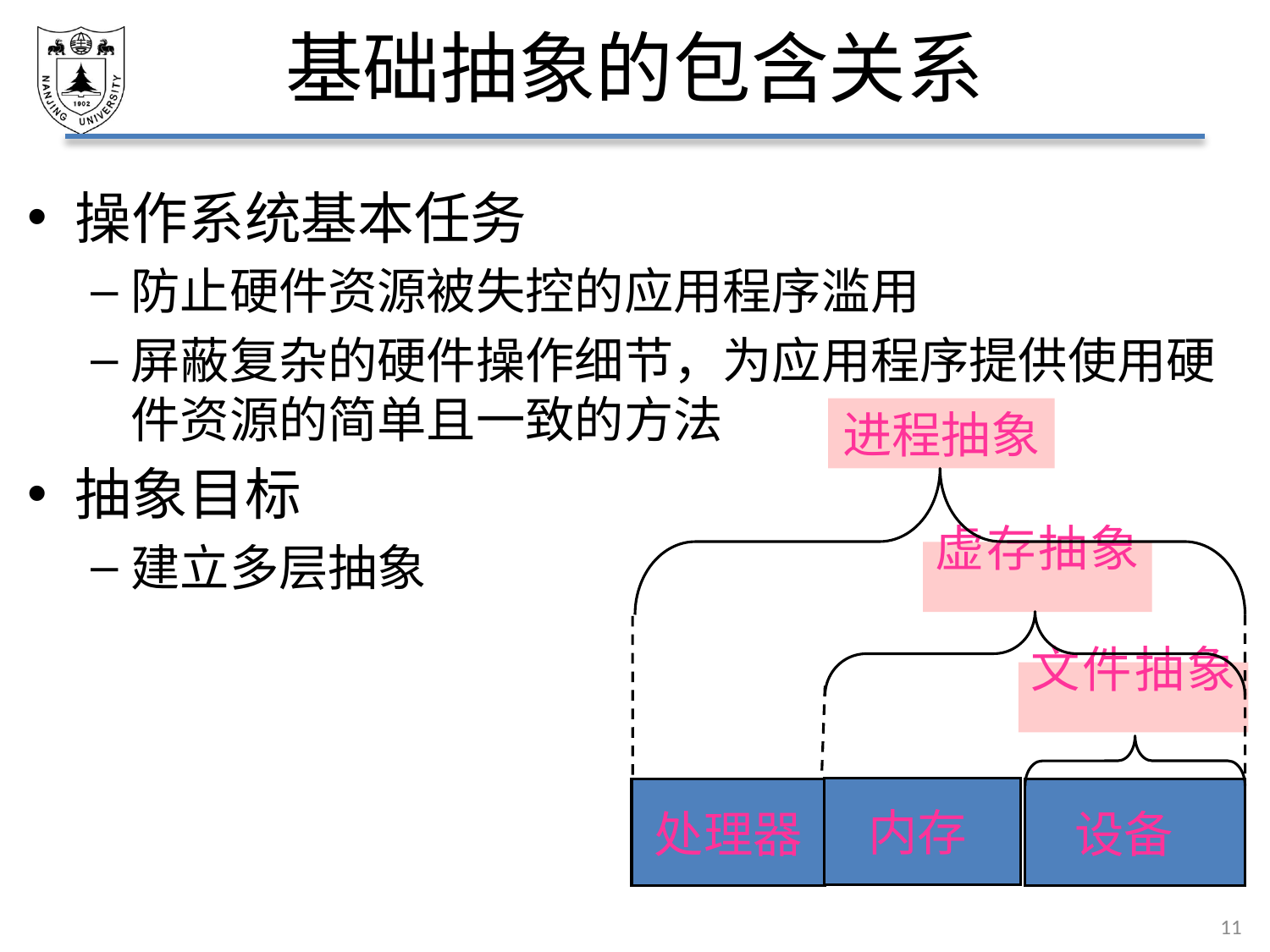

# 基础抽象的包含关系
操作系统基本任务
防止硬件资源被失控的应用程序滥用
屏蔽复杂的硬件操作细节，为应用程序提供使用硬件资源的简单且一致的方法
抽象目标
建立多层抽象

进程抽象

虚存抽象

文件抽象

内存
处理器
设备
11